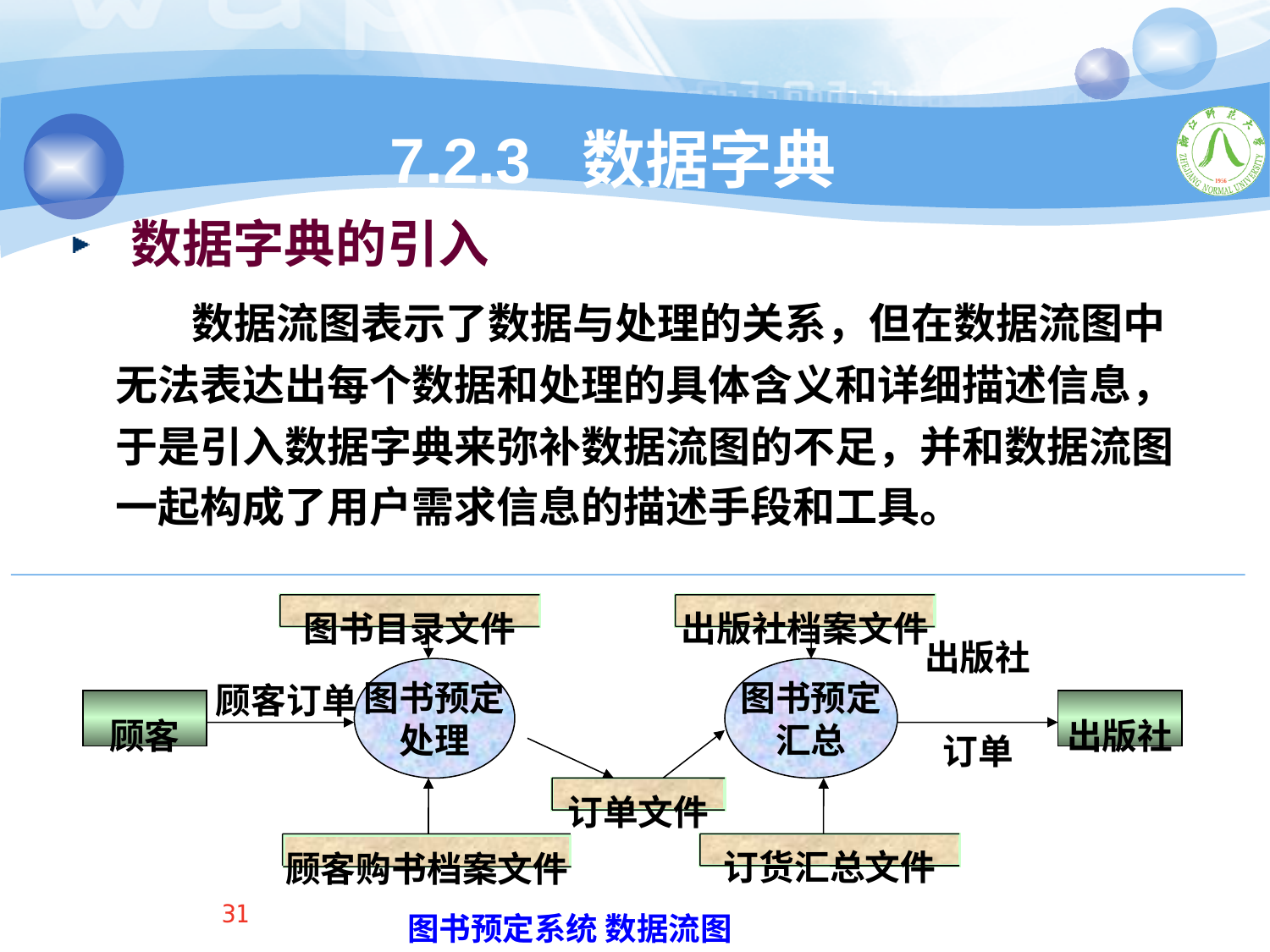

7.2.3  数据字典
数据字典的引入
          数据流图表示了数据与处理的关系，但在数据流图中无法表达出每个数据和处理的具体含义和详细描述信息，于是引入数据字典来弥补数据流图的不足，并和数据流图一起构成了用户需求信息的描述手段和工具。

图书目录文件

出版社档案文件

图书预定
处理
图书预定
汇总
出版社
订单
顾客订单
顾客
出版社

订单文件

订货汇总文件

顾客购书档案文件

图书预定系统 数据流图
31